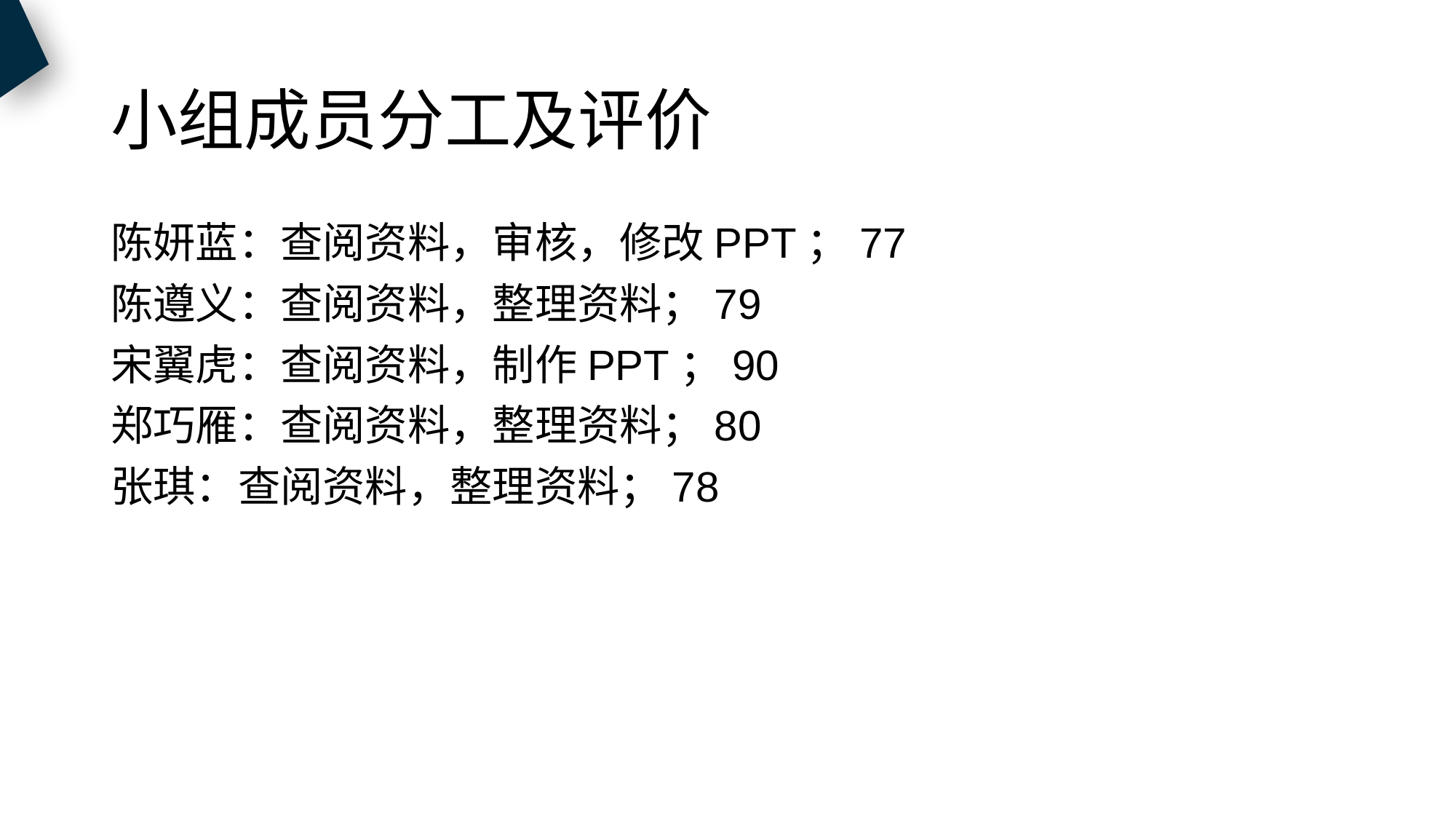

# 小组成员分工及评价
陈妍蓝：查阅资料，审核，修改PPT；77
陈遵义：查阅资料，整理资料；79
宋翼虎：查阅资料，制作PPT；90
郑巧雁：查阅资料，整理资料；80
张琪：查阅资料，整理资料；78